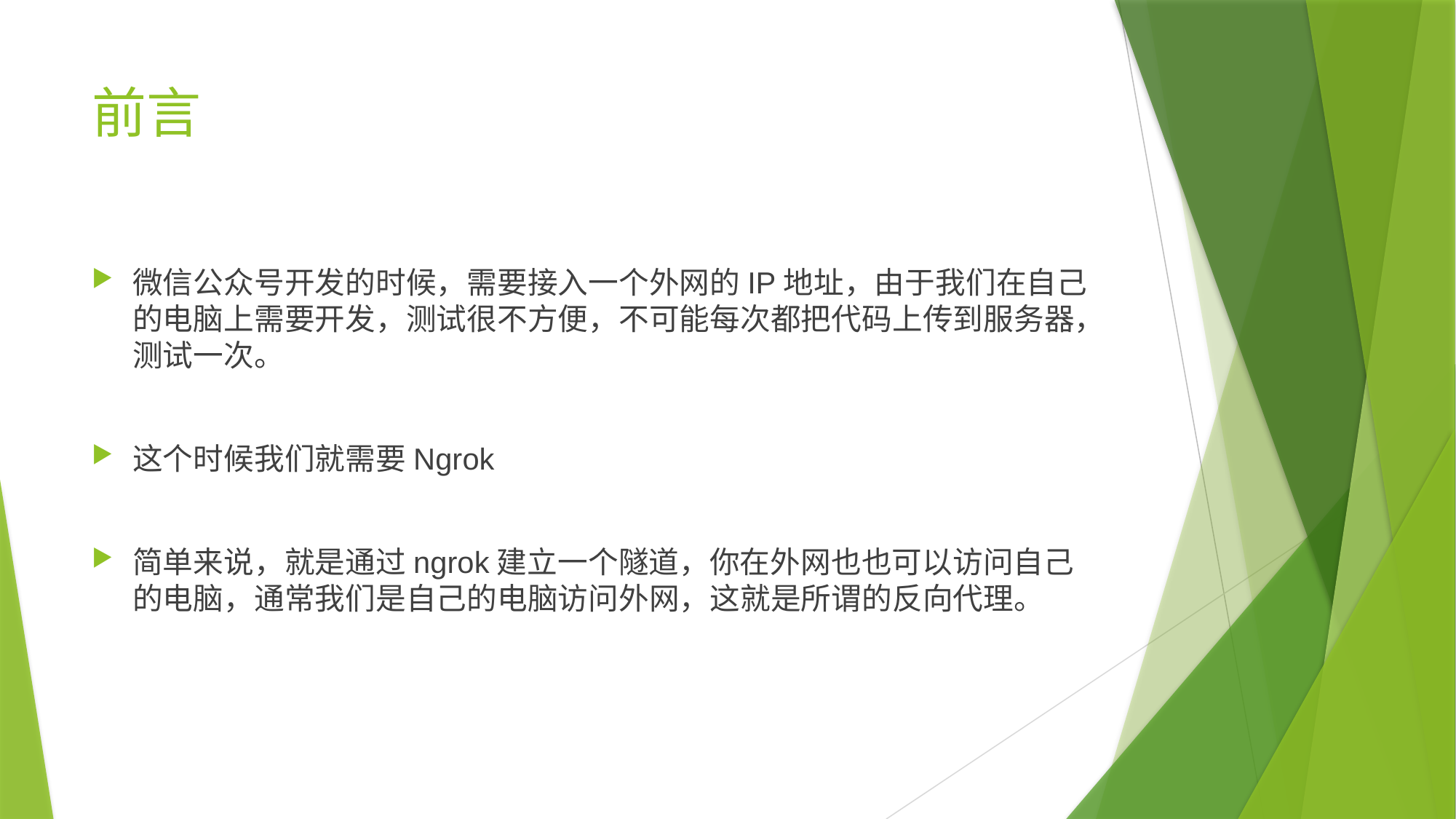

# 前言
微信公众号开发的时候，需要接入一个外网的IP地址，由于我们在自己的电脑上需要开发，测试很不方便，不可能每次都把代码上传到服务器，测试一次。

这个时候我们就需要Ngrok

简单来说，就是通过ngrok建立一个隧道，你在外网也也可以访问自己的电脑，通常我们是自己的电脑访问外网，这就是所谓的反向代理。